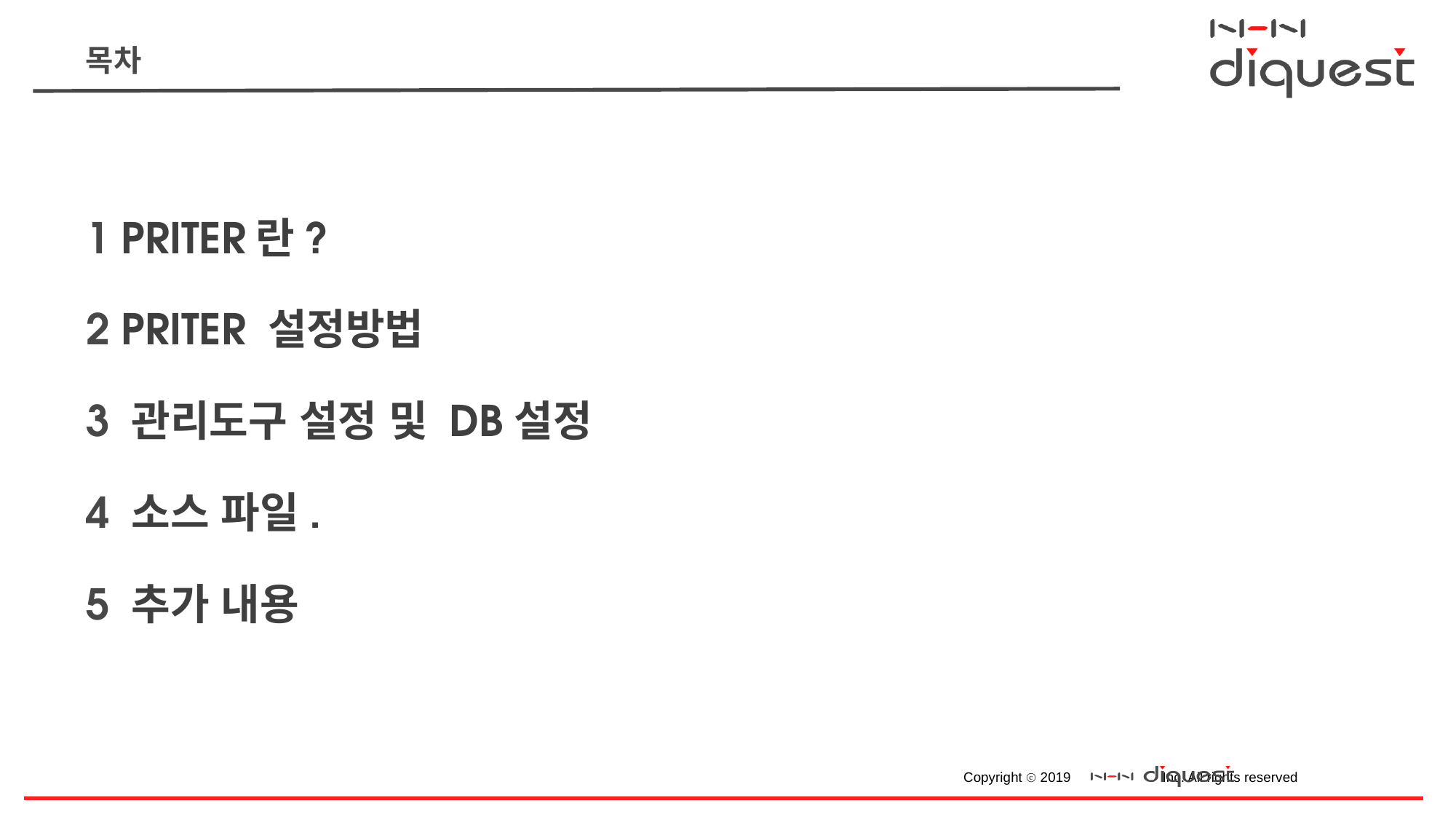

# 목차

1 PRITER란?

2 PRITER 설정방법

3 관리도구 설정 및 DB설정

4 소스 파일.

5 추가 내용